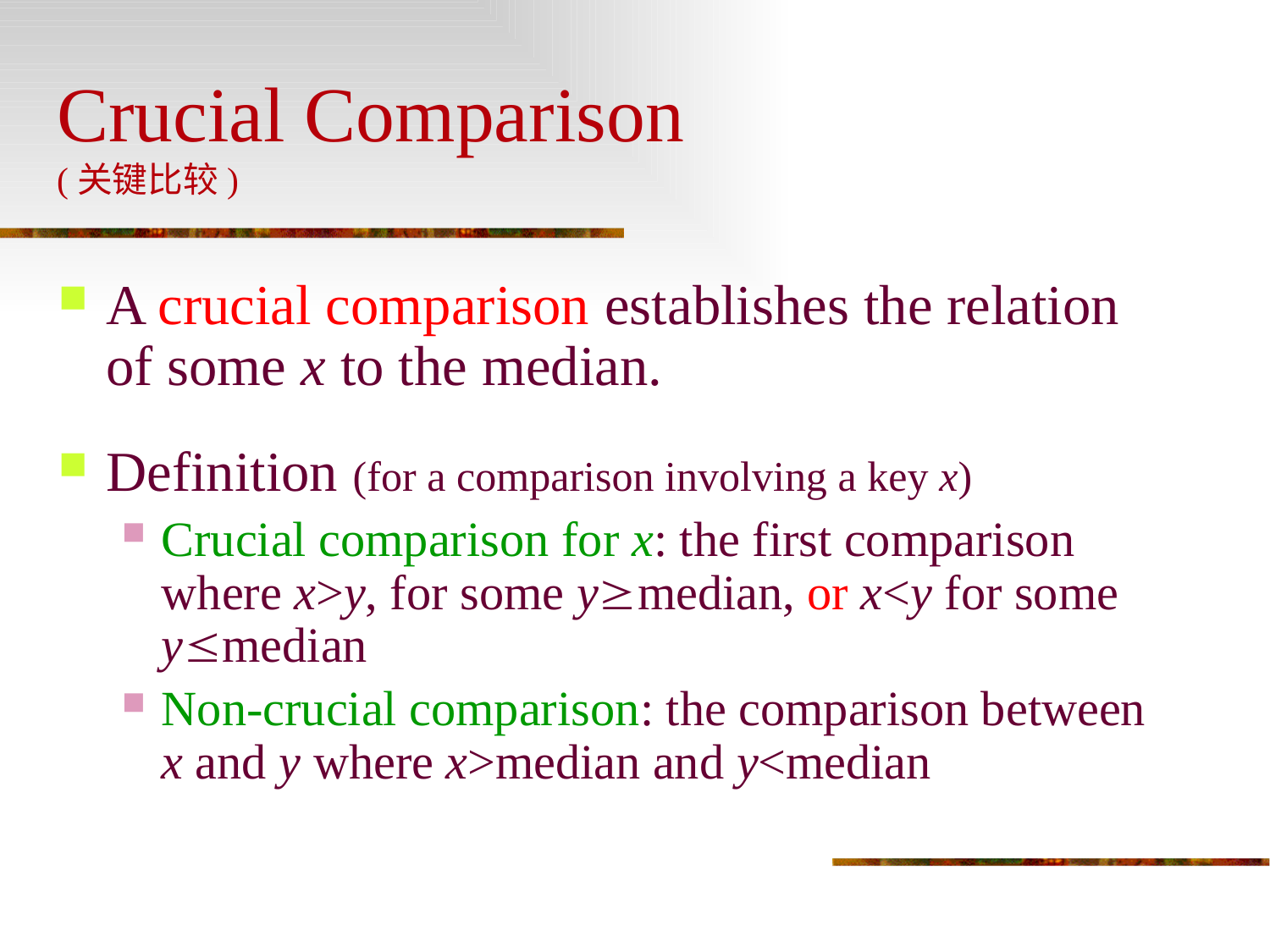

# Crucial Comparison (关键比较)
A crucial comparison establishes the relation of some x to the median.
Definition (for a comparison involving a key x)
Crucial comparison for x: the first comparison where x>y, for some y≥median, or x<y for some y≤median
Non-crucial comparison: the comparison between x and y where x>median and y<median